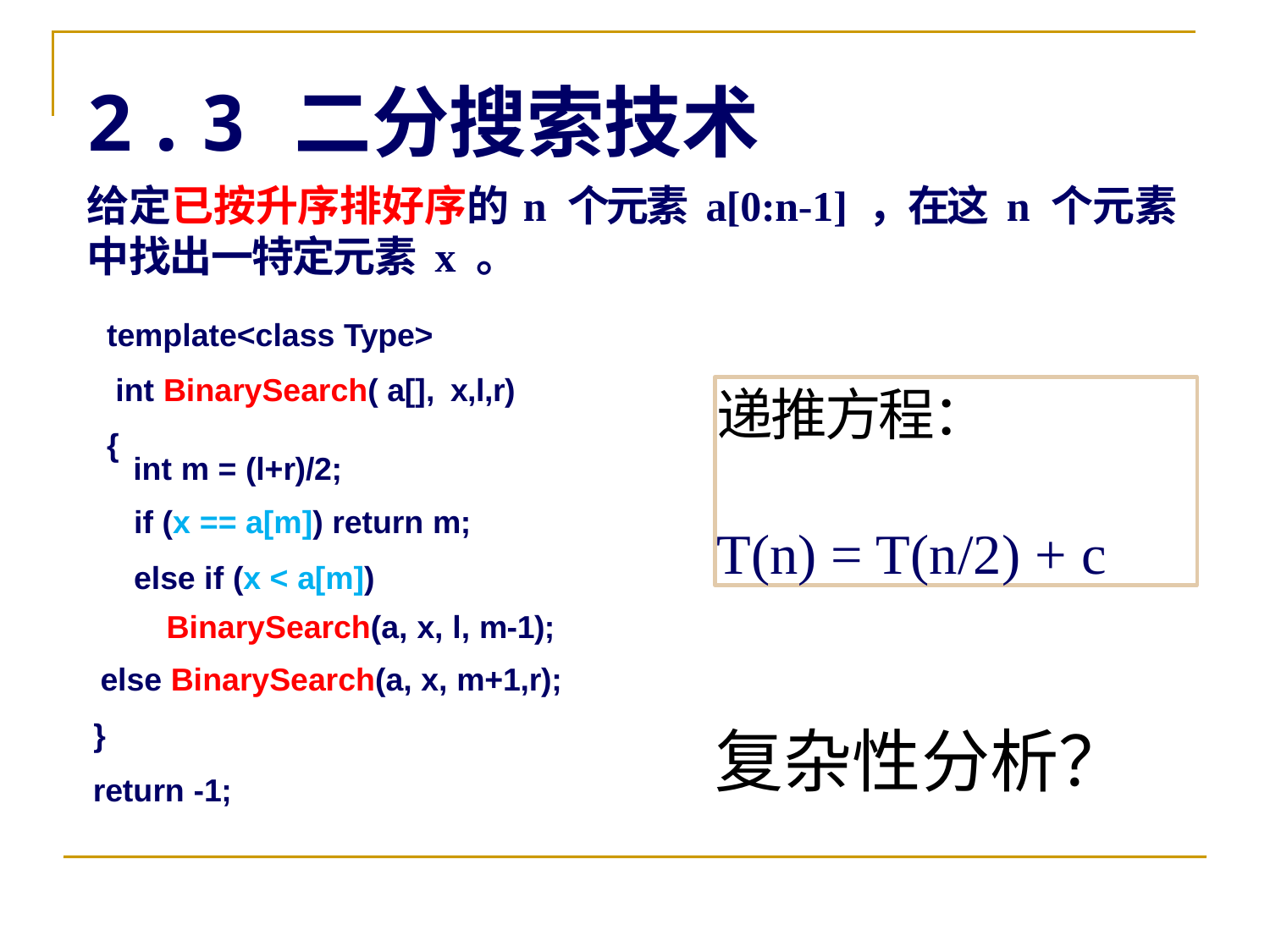

# 2.3	二分搜索技术
给定已按升序排好序的 n 个元素 a[0:n-1] ，在这 n 个元素中找出一特定元素 x 。
template<class Type>
 int BinarySearch( a[], x,l,r)
{
递推方程：

T(n) = T(n/2) + c
int m = (l+r)/2;
if (x == a[m]) return m;
else if (x < a[m]) BinarySearch(a, x, l, m-1);
else BinarySearch(a, x, m+1,r);
}
return -1;
复杂性分析？